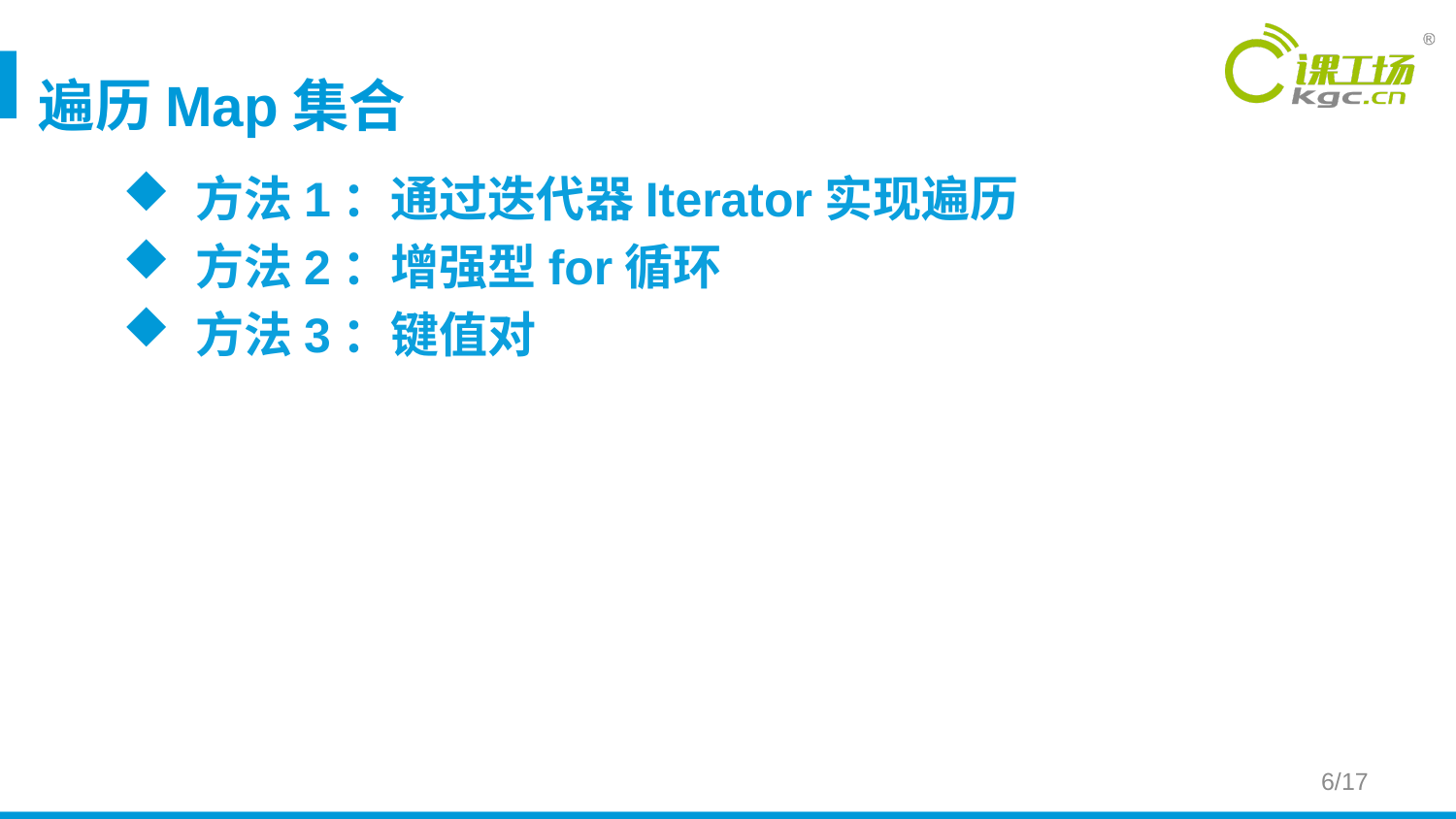

# 遍历Map集合
方法1：通过迭代器Iterator实现遍历
方法2：增强型for循环
方法3：键值对

6/17
27/ 38